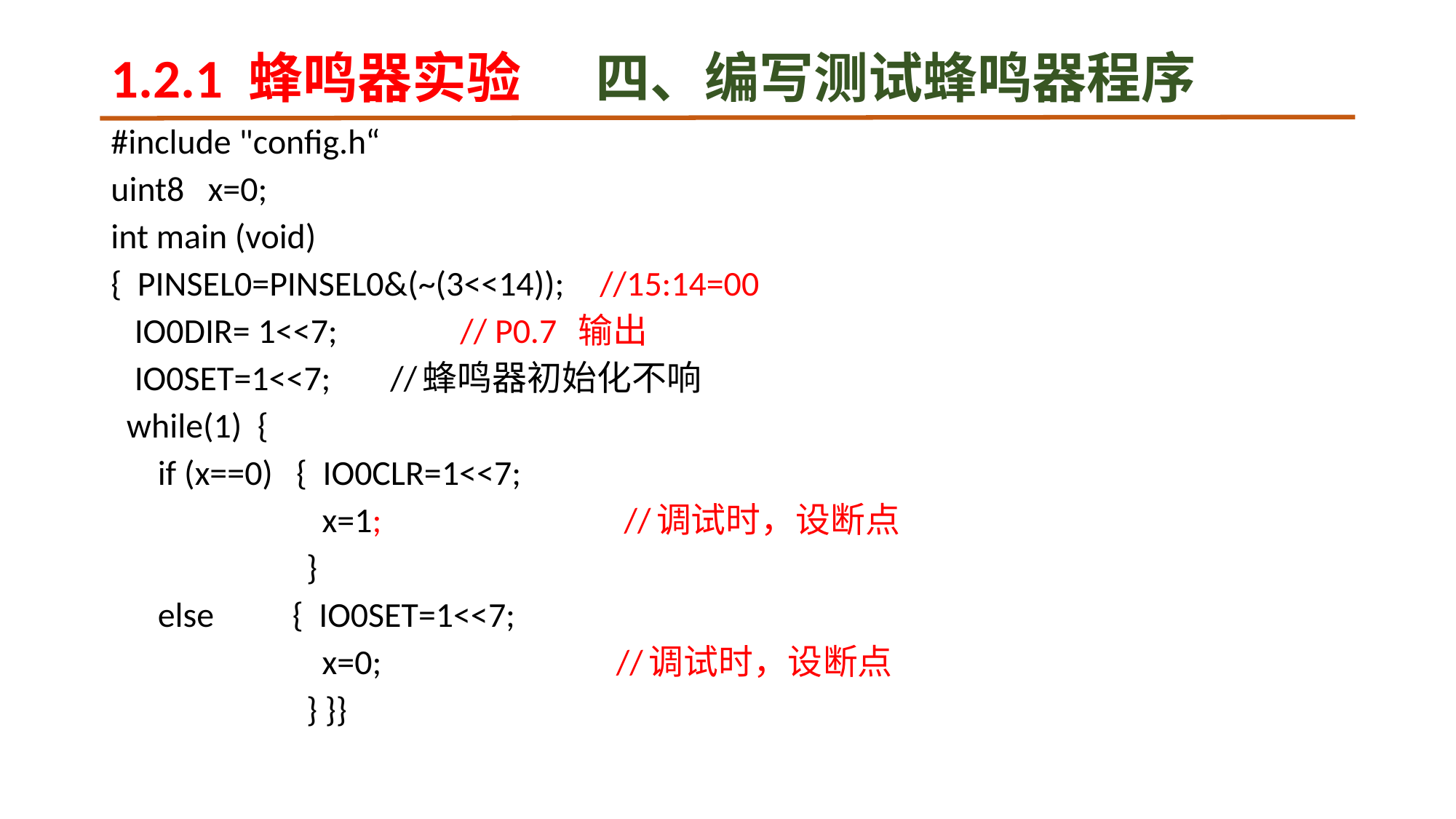

# 1.2.1 蜂鸣器实验      四、编写测试蜂鸣器程序
#include "config.h“
uint8   x=0;
int main (void)
{  PINSEL0=PINSEL0&(~(3<<14));  	//15:14=00
   IO0DIR= 1<<7;        	// P0.7  输出
   IO0SET=1<<7;       	//蜂鸣器初始化不响
  while(1)  {
      if (x==0)   {  IO0CLR=1<<7;
                           x=1;                               //调试时，设断点
                         }
      else          {  IO0SET=1<<7;
                           x=0;                              //调试时，设断点
                         } }}